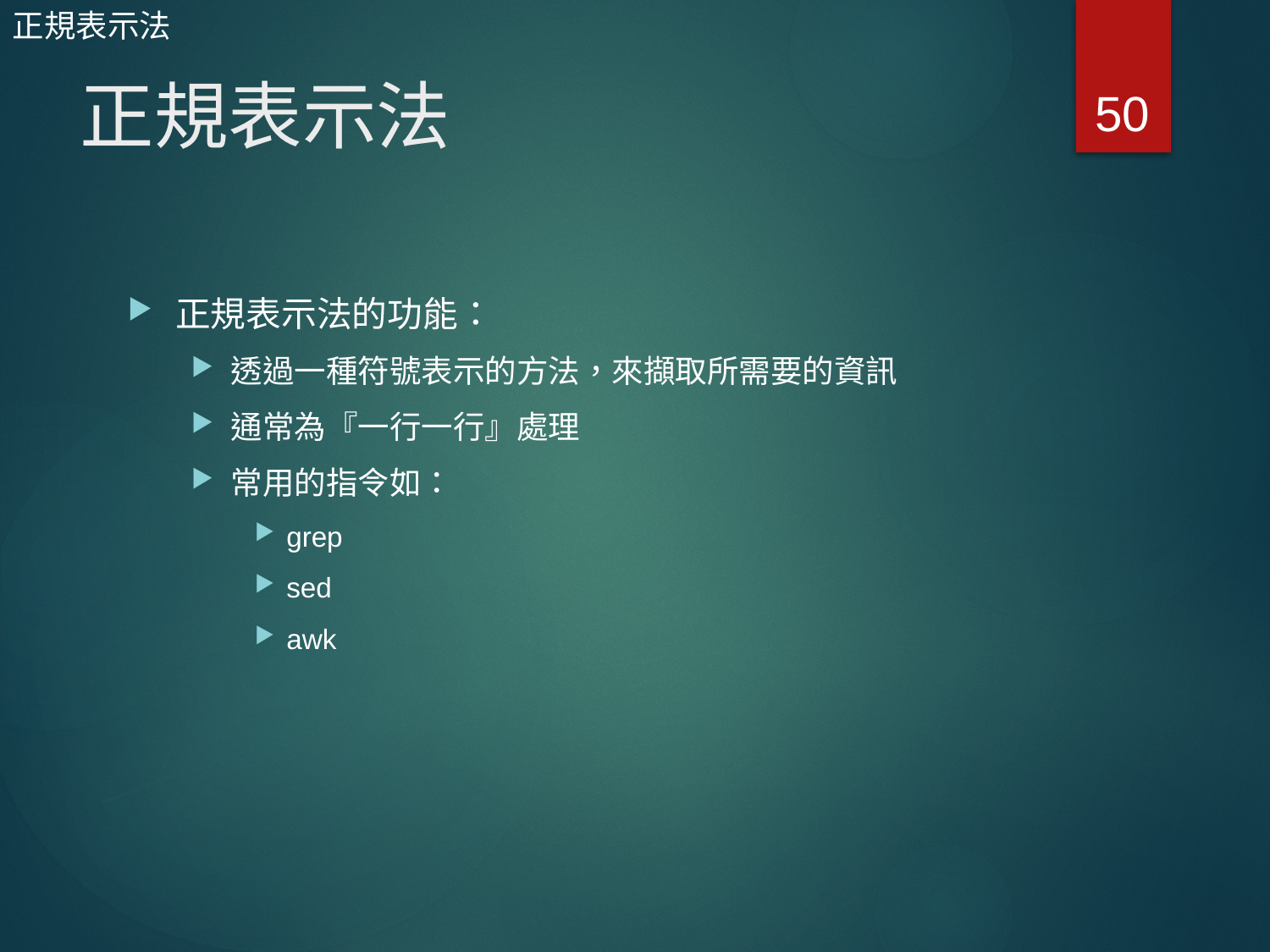

正規表示法
50
# 正規表示法
正規表示法的功能：
透過一種符號表示的方法，來擷取所需要的資訊
通常為『一行一行』處理
常用的指令如：
grep
sed
awk